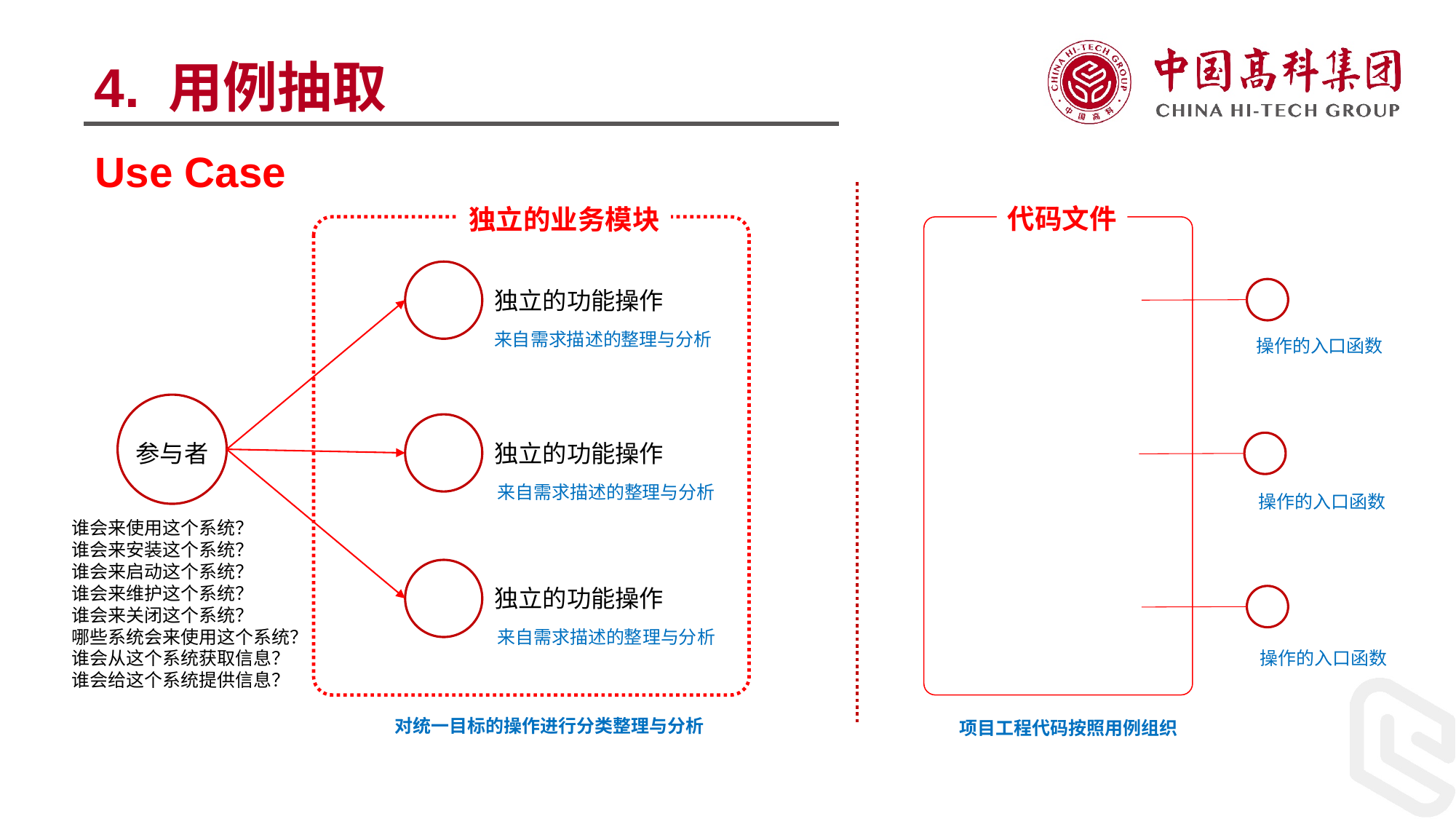

4. 用例抽取
Use Case
代码文件
独立的业务模块

独立的功能操作
来自需求描述的整理与分析
操作的入口函数

参与者
独立的功能操作

来自需求描述的整理与分析
操作的入口函数
谁会来使用这个系统？
谁会来安装这个系统？
谁会来启动这个系统？
谁会来维护这个系统？
谁会来关闭这个系统？
哪些系统会来使用这个系统？
谁会从这个系统获取信息？
谁会给这个系统提供信息？

独立的功能操作

来自需求描述的整理与分析
操作的入口函数
对统一目标的操作进行分类整理与分析
项目工程代码按照用例组织